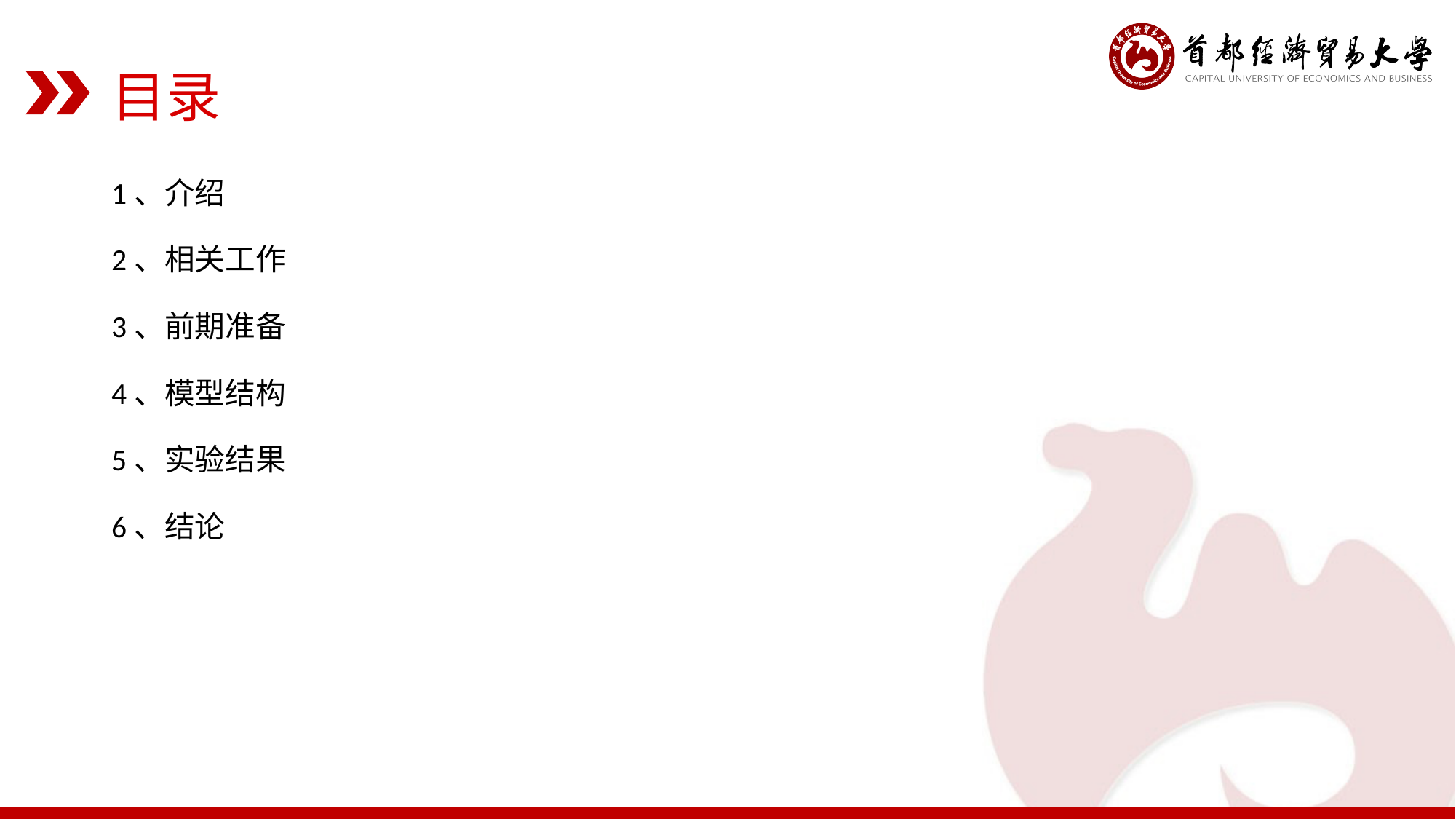

目录
1、介绍
2、相关工作
3、前期准备
4、模型结构
5、实验结果
6、结论